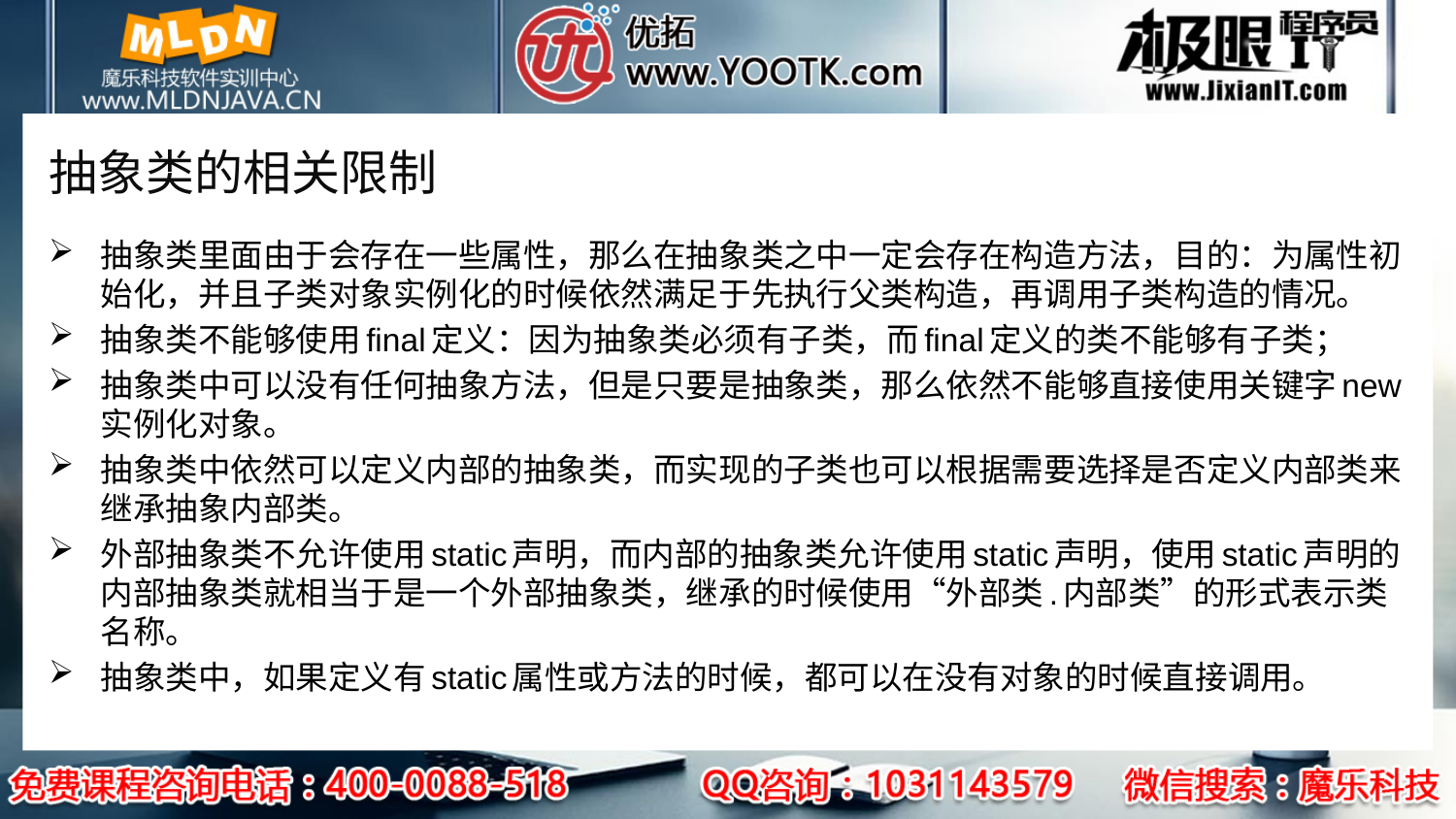

# 抽象类的相关限制
抽象类里面由于会存在一些属性，那么在抽象类之中一定会存在构造方法，目的：为属性初始化，并且子类对象实例化的时候依然满足于先执行父类构造，再调用子类构造的情况。
抽象类不能够使用final定义：因为抽象类必须有子类，而final定义的类不能够有子类；
抽象类中可以没有任何抽象方法，但是只要是抽象类，那么依然不能够直接使用关键字new实例化对象。
抽象类中依然可以定义内部的抽象类，而实现的子类也可以根据需要选择是否定义内部类来继承抽象内部类。
外部抽象类不允许使用static声明，而内部的抽象类允许使用static声明，使用static声明的内部抽象类就相当于是一个外部抽象类，继承的时候使用“外部类.内部类”的形式表示类名称。
抽象类中，如果定义有static属性或方法的时候，都可以在没有对象的时候直接调用。